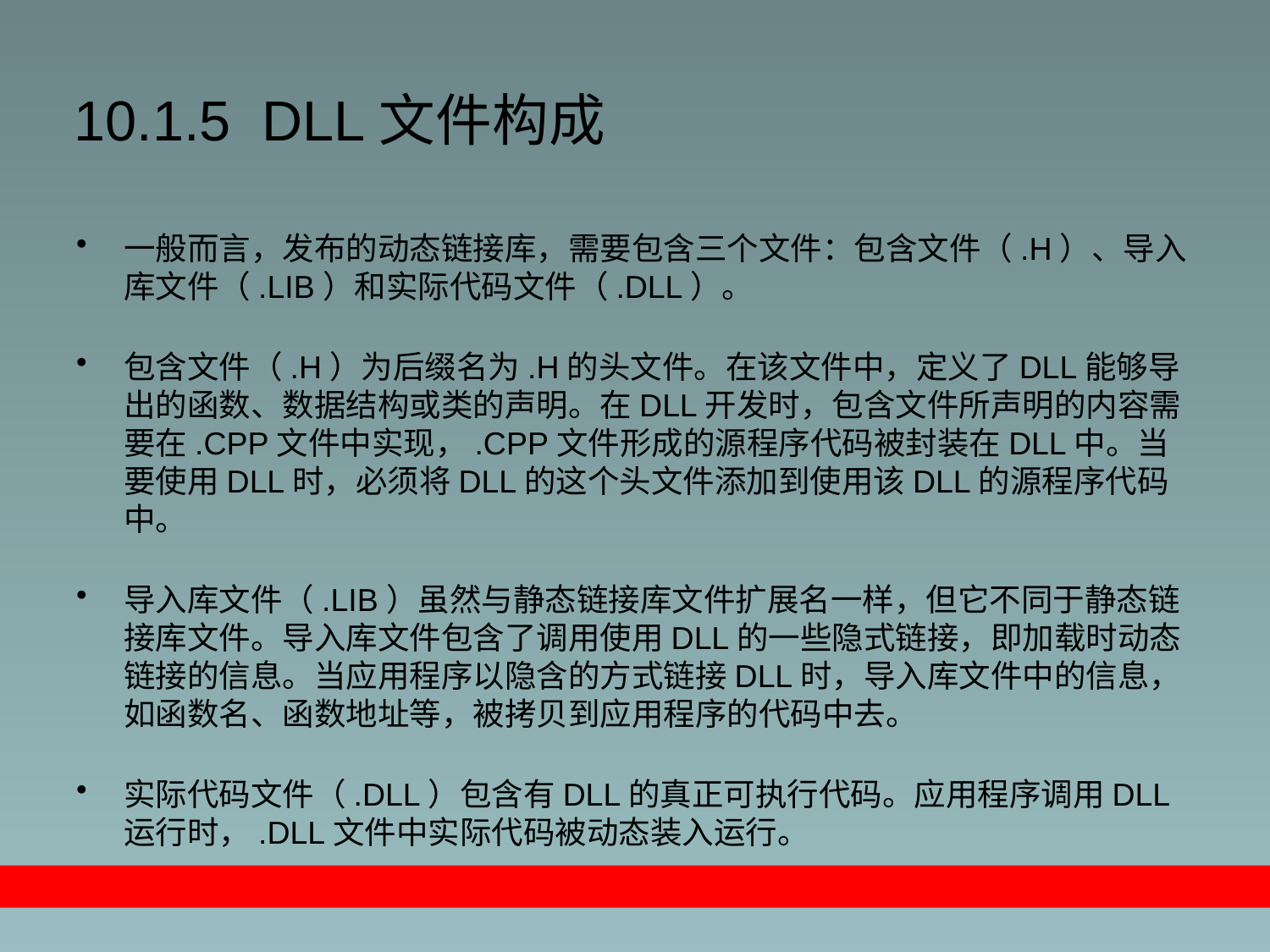

# 10.1.5  DLL文件构成
一般而言，发布的动态链接库，需要包含三个文件：包含文件（.H）、导入库文件（.LIB）和实际代码文件（.DLL）。
包含文件（.H）为后缀名为.H的头文件。在该文件中，定义了DLL能够导出的函数、数据结构或类的声明。在DLL开发时，包含文件所声明的内容需要在.CPP文件中实现，.CPP文件形成的源程序代码被封装在DLL中。当要使用DLL时，必须将DLL的这个头文件添加到使用该DLL的源程序代码中。
导入库文件（.LIB）虽然与静态链接库文件扩展名一样，但它不同于静态链接库文件。导入库文件包含了调用使用DLL的一些隐式链接，即加载时动态链接的信息。当应用程序以隐含的方式链接DLL时，导入库文件中的信息，如函数名、函数地址等，被拷贝到应用程序的代码中去。
实际代码文件（.DLL）包含有DLL的真正可执行代码。应用程序调用DLL运行时，.DLL文件中实际代码被动态装入运行。